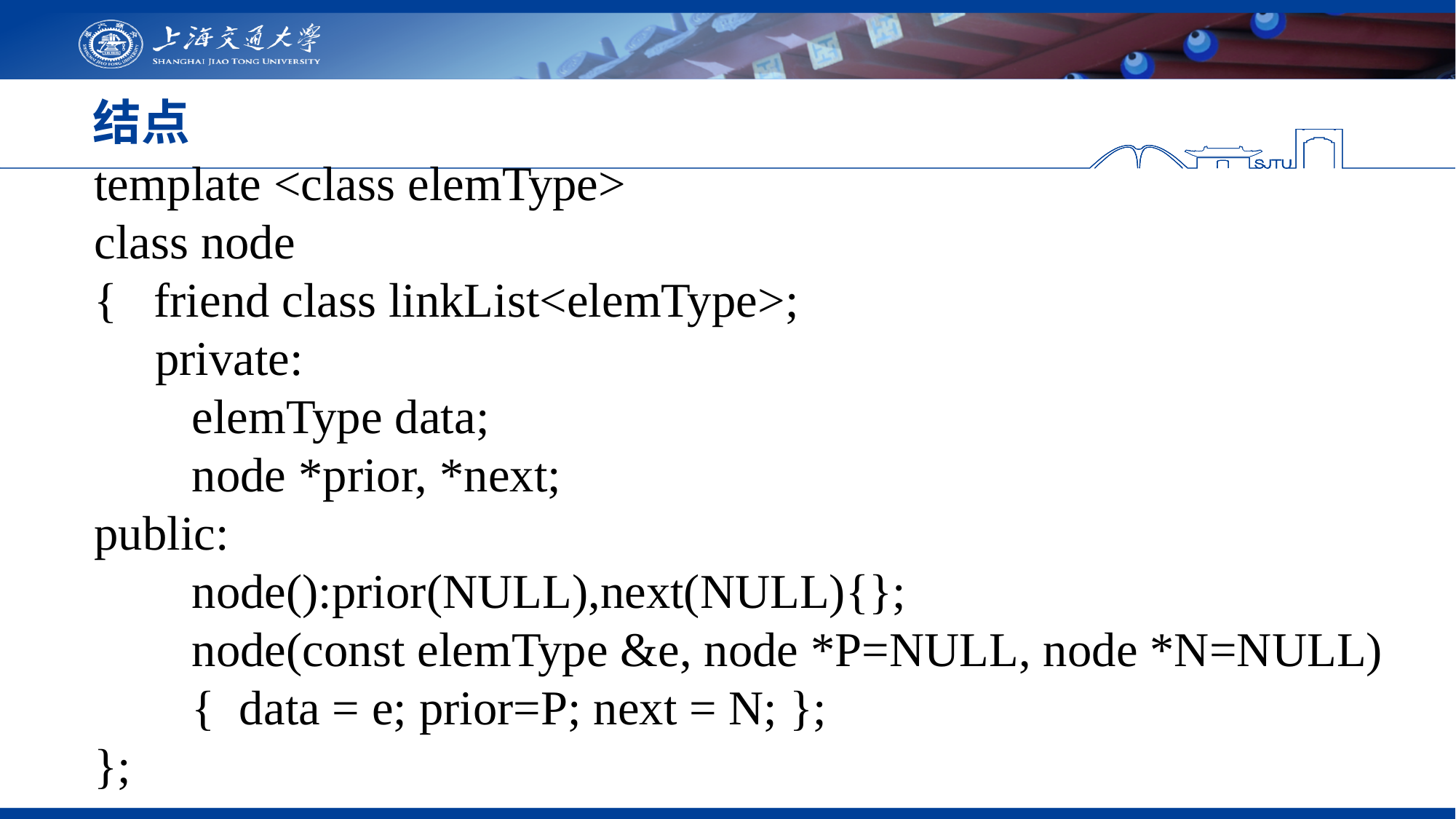

# 结点
template <class elemType>
class node
{   friend class linkList<elemType>;
     private:
        elemType data;
        node *prior, *next;
public:
        node():prior(NULL),next(NULL){};
        node(const elemType &e, node *P=NULL, node *N=NULL)
        {  data = e; prior=P; next = N; };
};